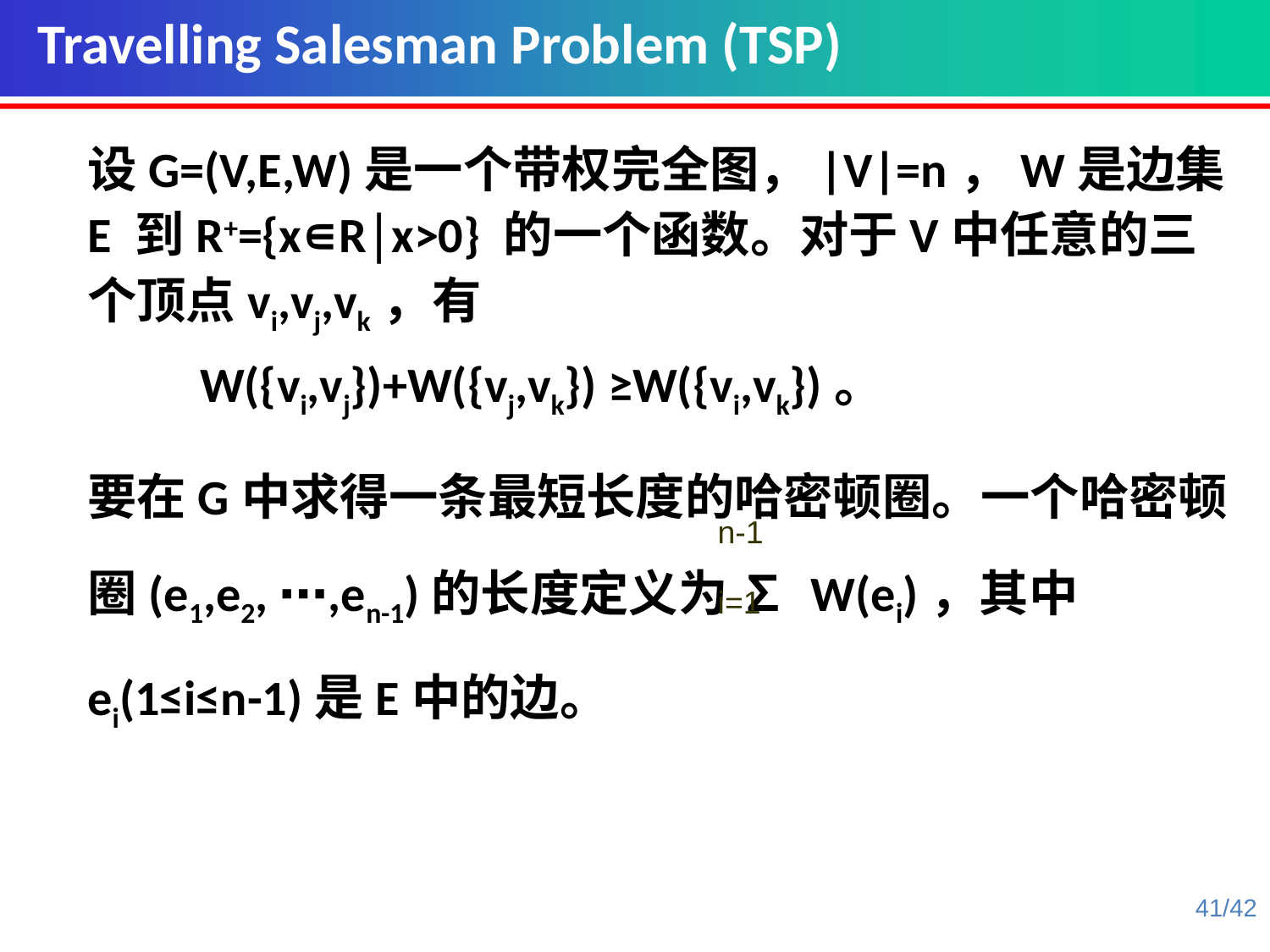

Travelling Salesman Problem (TSP)
设G=(V,E,W)是一个带权完全图，|V|=n，W是边集E 到R+={x∊R│x>0} 的一个函数。对于V中任意的三个顶点vi,vj,vk，有
          W({vi,vj})+W({vj,vk}) ≥W({vi,vk})。
要在G中求得一条最短长度的哈密顿圈。一个哈密顿圈(e1,e2, ⋯,en-1)的长度定义为 ∑ W(ei)，其中ei(1≤i≤n-1)是E中的边。

n-1
i=1
41/42